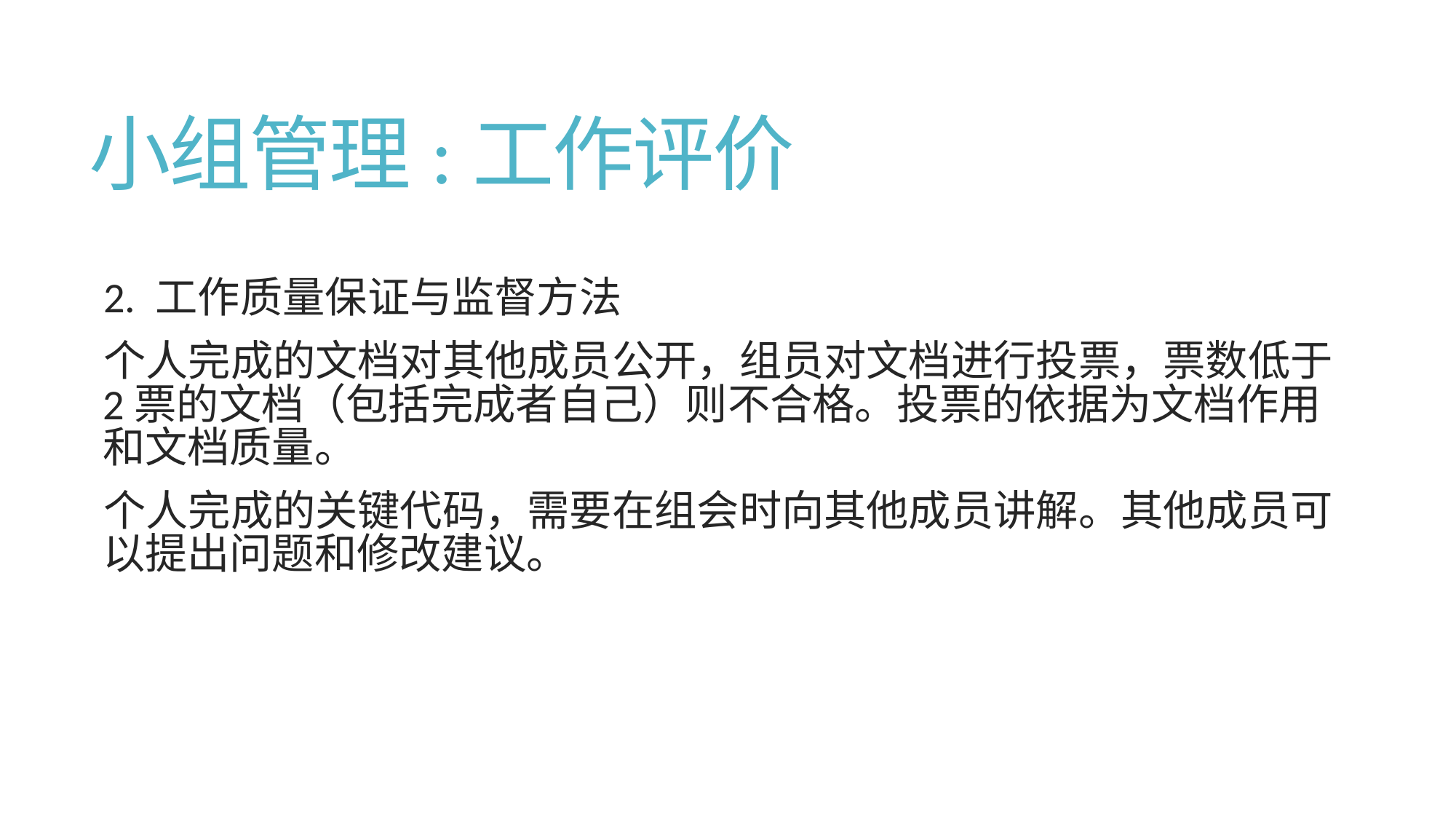

# 小组管理:工作评价
2. 工作质量保证与监督方法
个人完成的文档对其他成员公开，组员对文档进行投票，票数低于2票的文档（包括完成者自己）则不合格。投票的依据为文档作用和文档质量。
个人完成的关键代码，需要在组会时向其他成员讲解。其他成员可以提出问题和修改建议。